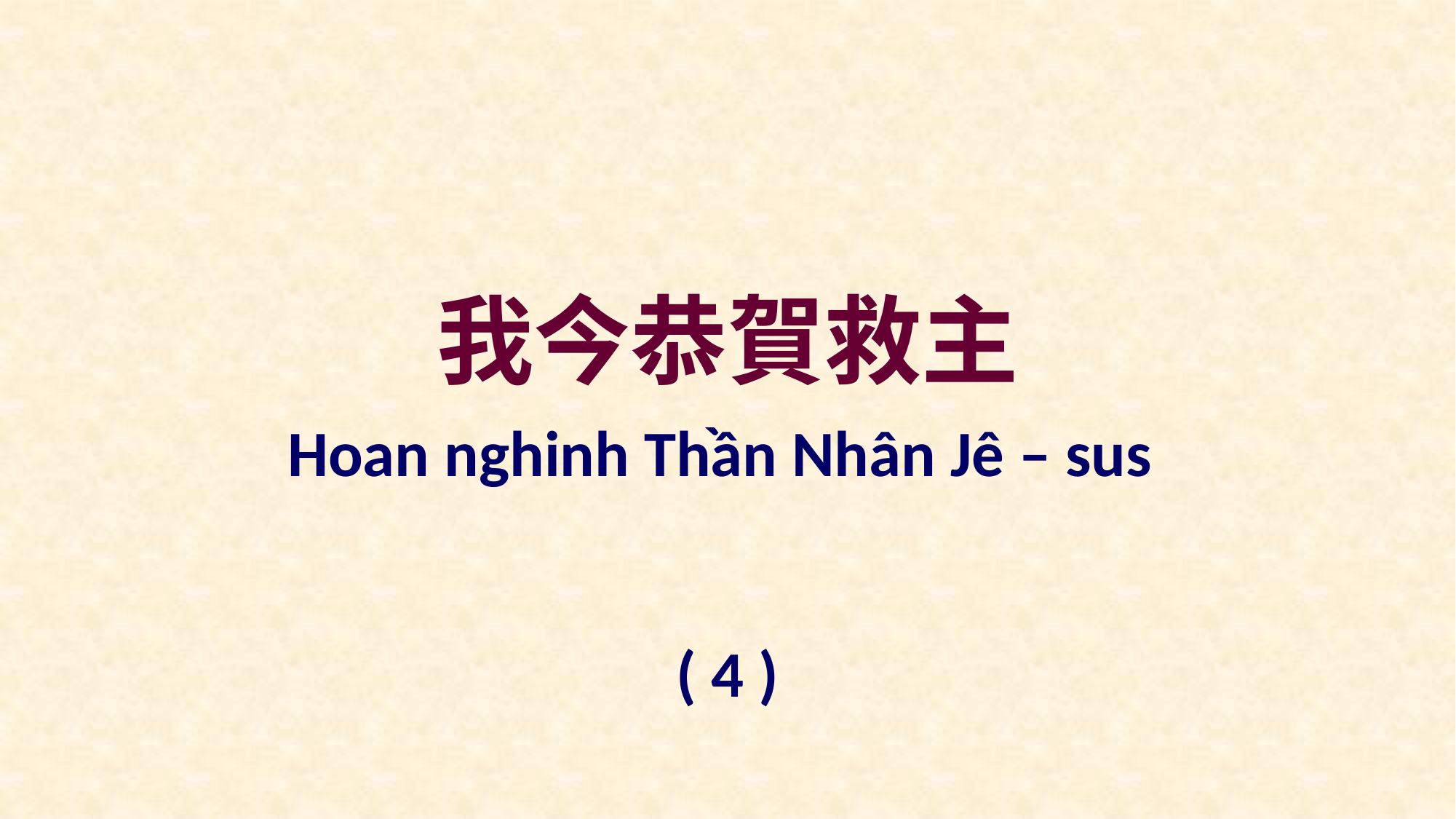

我今恭賀救主
Hoan nghinh Thần Nhân Jê – sus
( 4 )